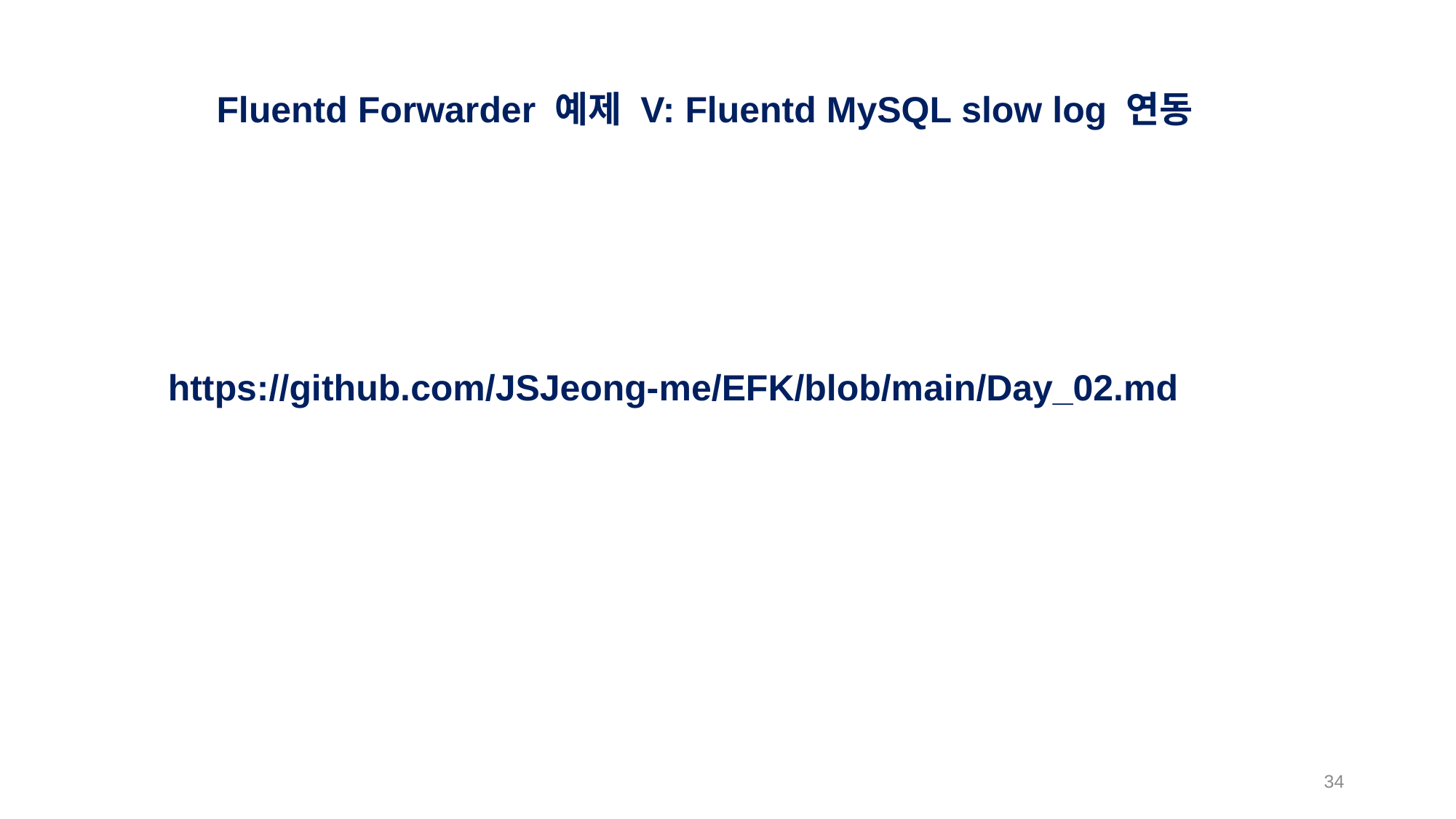

Fluentd Forwarder 예제 V: Fluentd MySQL slow log 연동
https://github.com/JSJeong-me/EFK/blob/main/Day_02.md
34